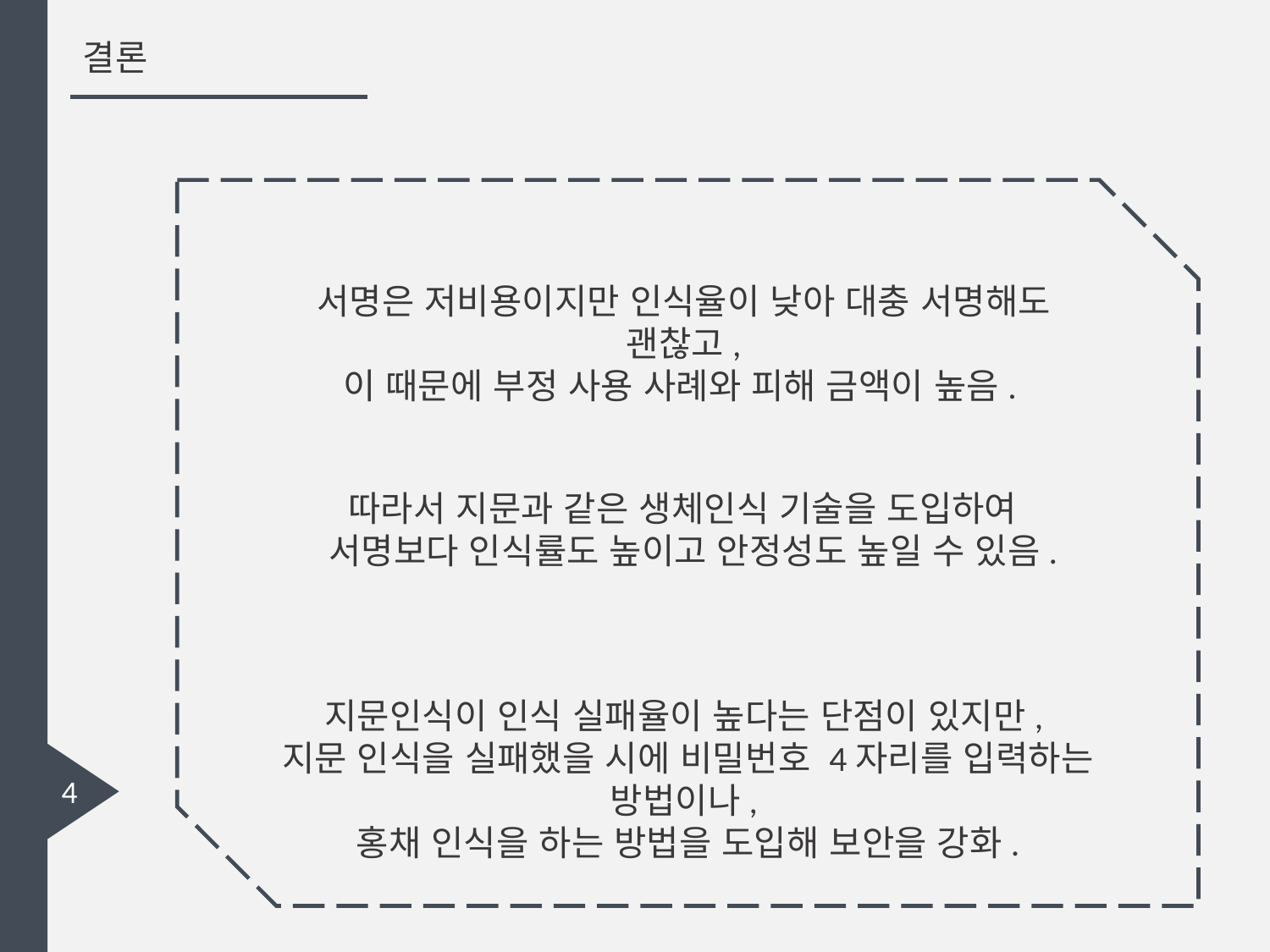

결론

서명은 저비용이지만 인식율이 낮아 대충 서명해도 괜찮고,
이 때문에 부정 사용 사례와 피해 금액이 높음.
따라서 지문과 같은 생체인식 기술을 도입하여
서명보다 인식률도 높이고 안정성도 높일 수 있음.
지문인식이 인식 실패율이 높다는 단점이 있지만,
지문 인식을 실패했을 시에 비밀번호 4자리를 입력하는 방법이나,
홍채 인식을 하는 방법을 도입해 보안을 강화.

4